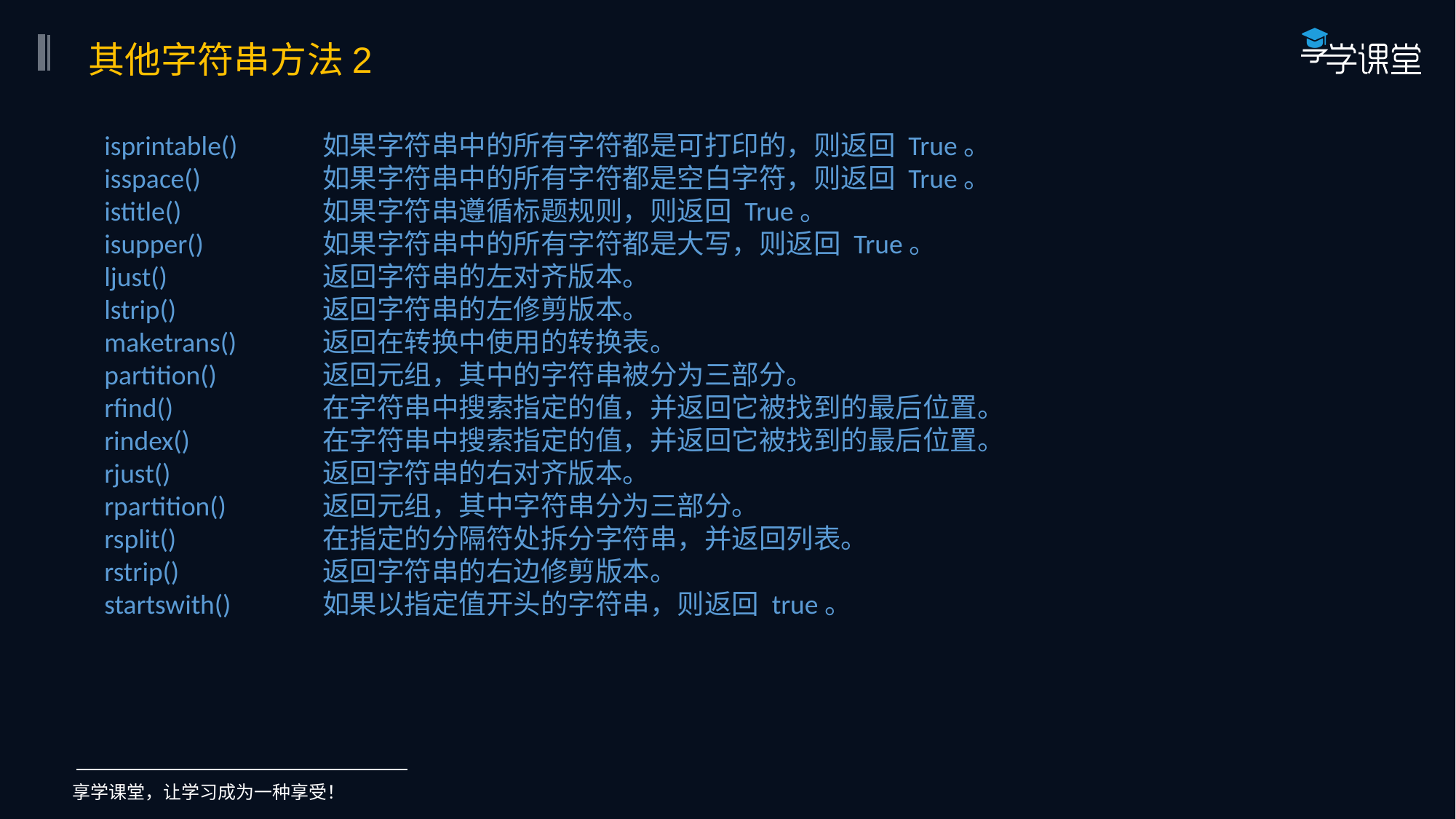

其他字符串方法2
isprintable()   	如果字符串中的所有字符都是可打印的，则返回 True。
isspace()		如果字符串中的所有字符都是空白字符，则返回 True。
istitle()		如果字符串遵循标题规则，则返回 True。
isupper()		如果字符串中的所有字符都是大写，则返回 True。
ljust()		返回字符串的左对齐版本。
lstrip()		返回字符串的左修剪版本。
maketrans()	返回在转换中使用的转换表。
partition()	返回元组，其中的字符串被分为三部分。
rfind()		在字符串中搜索指定的值，并返回它被找到的最后位置。
rindex()		在字符串中搜索指定的值，并返回它被找到的最后位置。
rjust()		返回字符串的右对齐版本。
rpartition()	返回元组，其中字符串分为三部分。
rsplit()		在指定的分隔符处拆分字符串，并返回列表。
rstrip()		返回字符串的右边修剪版本。
startswith()	如果以指定值开头的字符串，则返回 true。